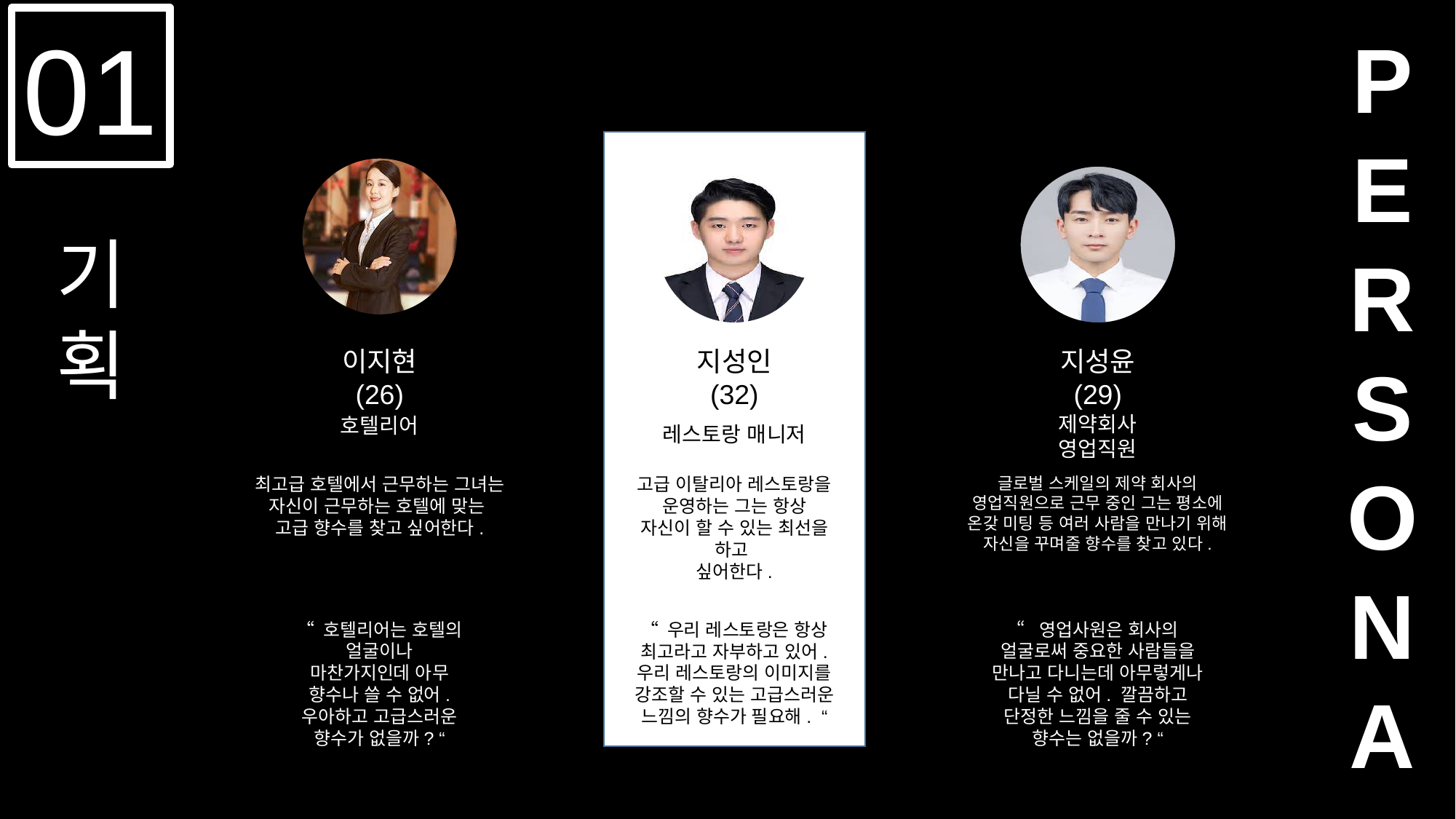

01
PERSONA
ㅍ

기획
지성윤 (29)
이지현 (26)
지성인 (32)
제약회사 영업직원
호텔리어
레스토랑 매니저
최고급 호텔에서 근무하는 그녀는
자신이 근무하는 호텔에 맞는
고급 향수를 찾고 싶어한다.
고급 이탈리아 레스토랑을 운영하는 그는 항상 자신이 할 수 있는 최선을 하고
싶어한다.

글로벌 스케일의 제약 회사의 영업직원으로 근무 중인 그는 평소에
온갖 미팅 등 여러 사람을 만나기 위해 자신을 꾸며줄 향수를 찾고 있다.
“영업사원은 회사의 얼굴로써 중요한 사람들을 만나고 다니는데 아무렇게나 다닐 수 없어. 깔끔하고 단정한 느낌을 줄 수 있는 향수는 없을까? “
“ 우리 레스토랑은 항상 최고라고 자부하고 있어. 우리 레스토랑의 이미지를 강조할 수 있는 고급스러운 느낌의 향수가 필요해.  “
“ 호텔리어는 호텔의 얼굴이나 마찬가지인데 아무 향수나 쓸 수 없어. 우아하고 고급스러운 향수가 없을까? “